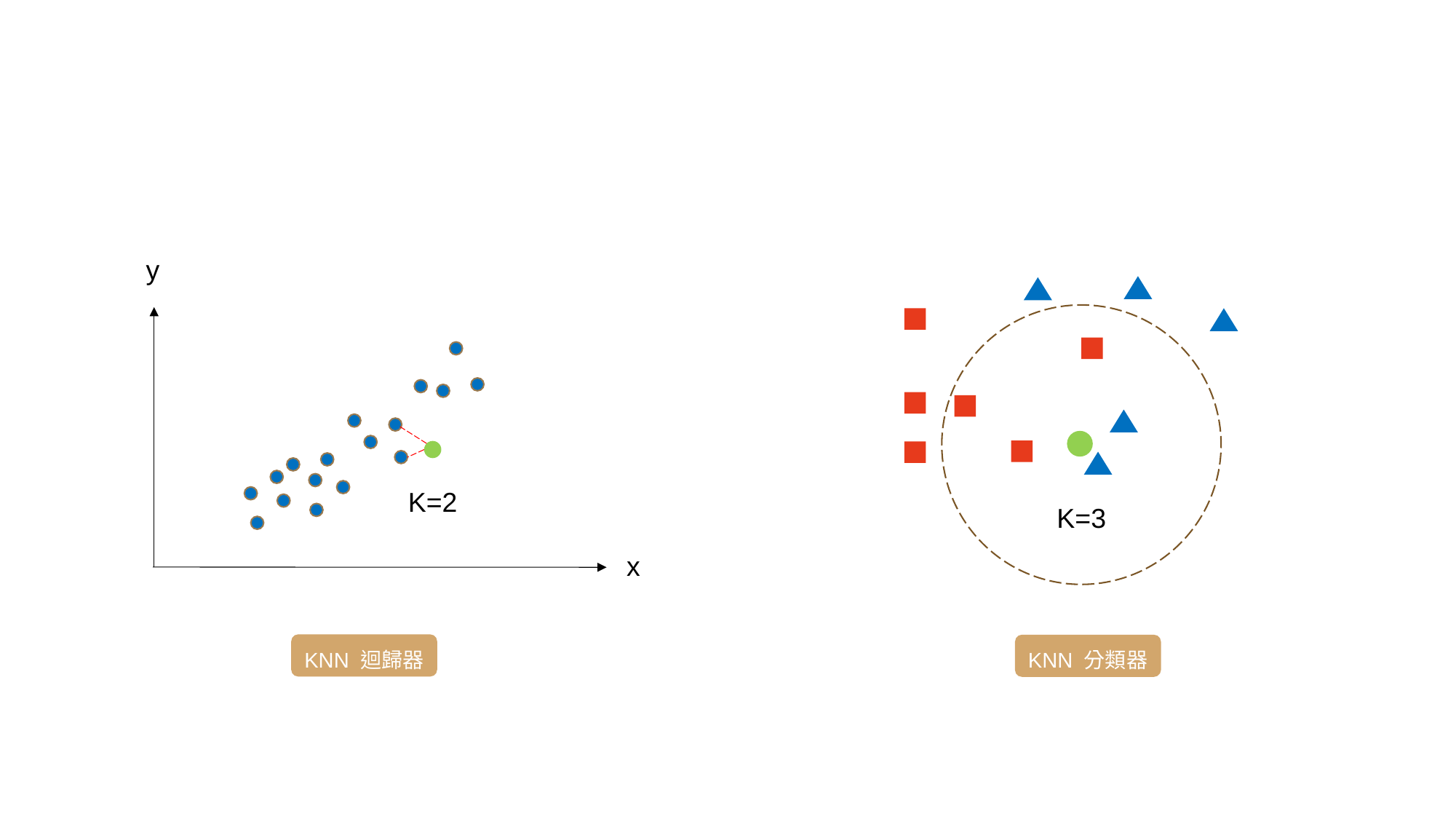

y

K=2

K=3

x
KNN 迴歸器
KNN 分類器